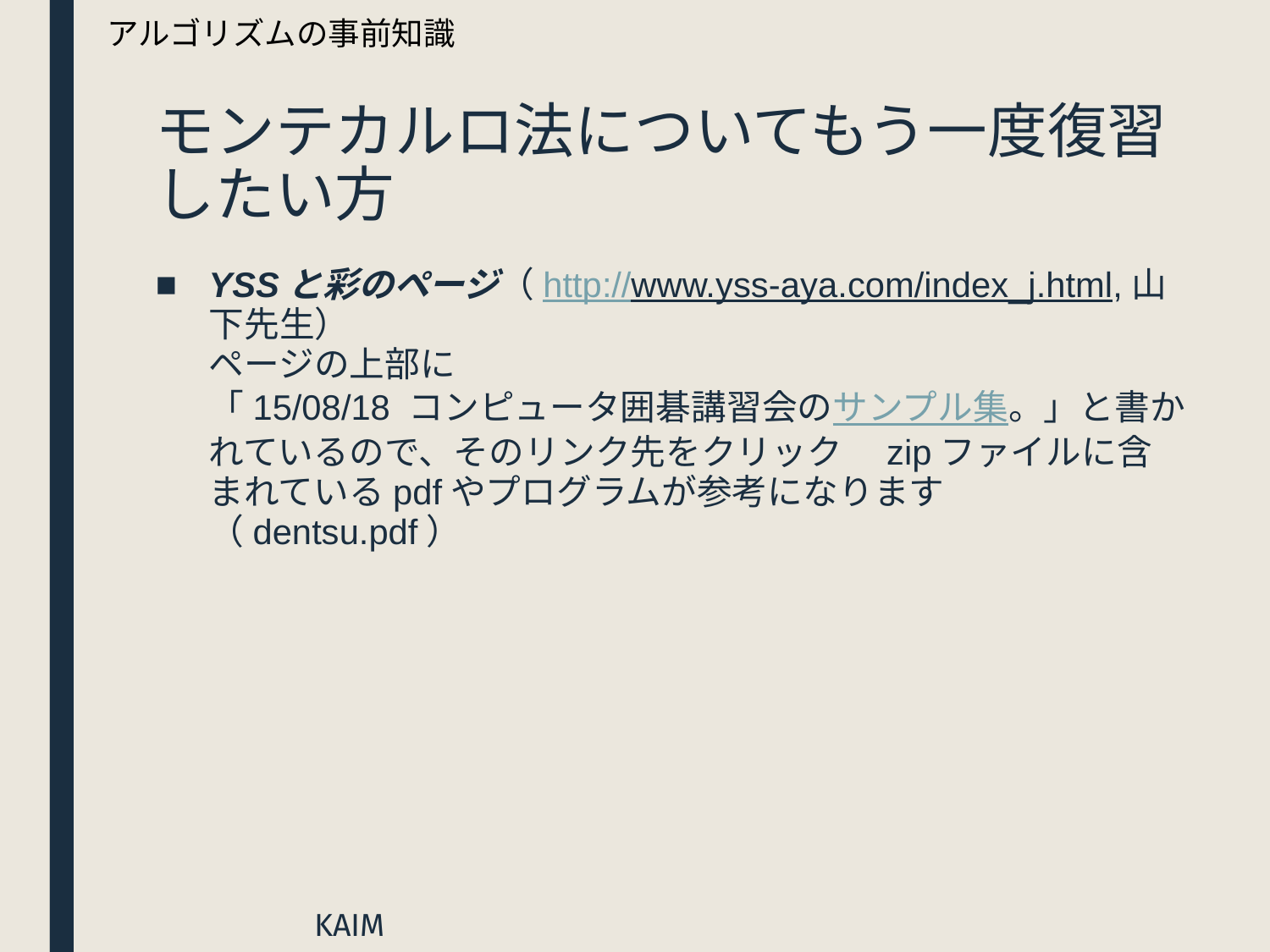

アルゴリズムの事前知識
# モンテカルロ法についてもう一度復習したい方
YSSと彩のページ（http://www.yss-aya.com/index_j.html,山下先生）
ページの上部に
「15/08/18 コンピュータ囲碁講習会のサンプル集。」と書かれているので、そのリンク先をクリック　zipファイルに含まれているpdfやプログラムが参考になります（dentsu.pdf）
KAIM